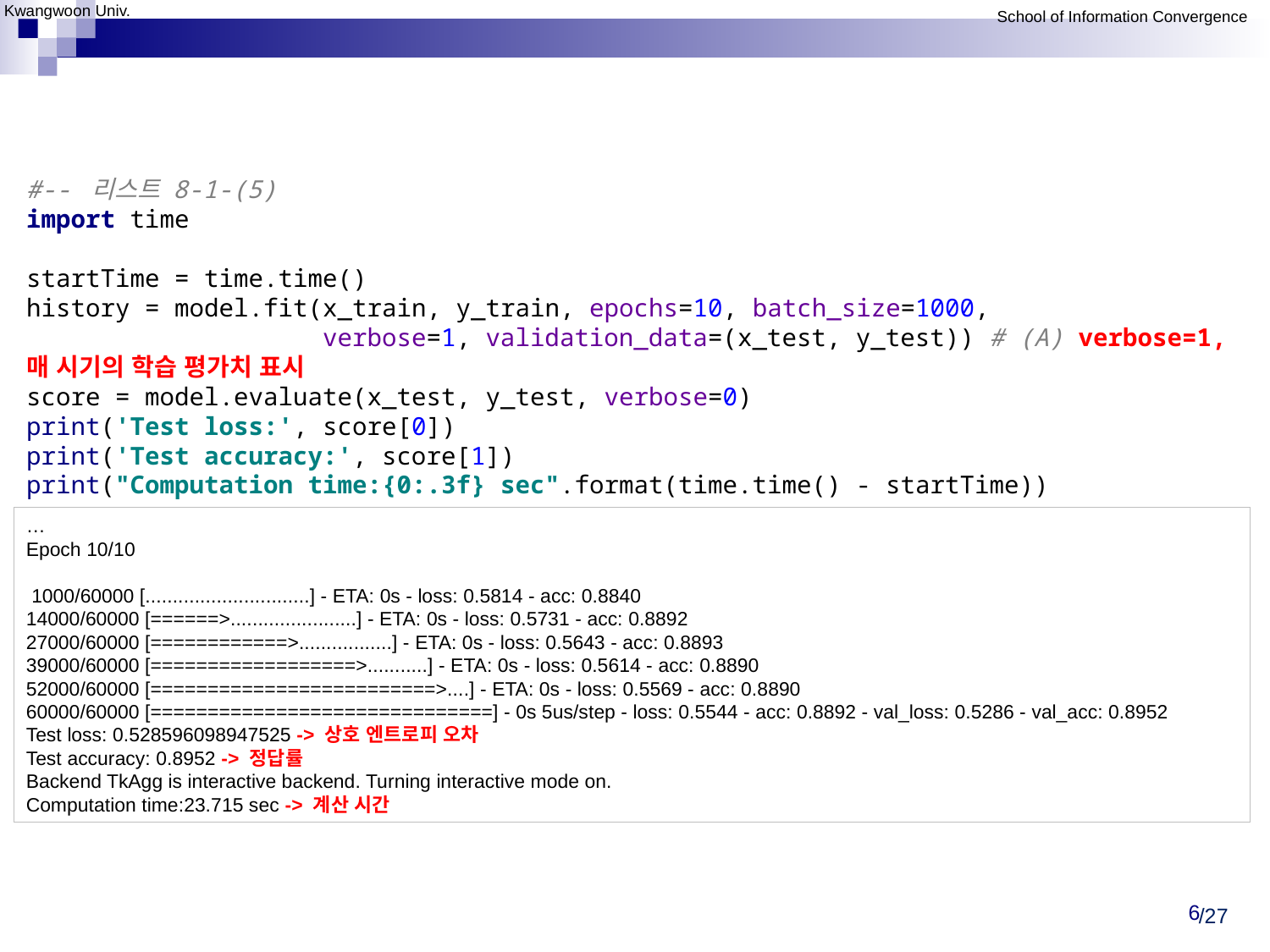

#
#-- 리스트 8-1-(5)
import time
startTime = time.time()
history = model.fit(x_train, y_train, epochs=10, batch_size=1000,
                    verbose=1, validation_data=(x_test, y_test)) # (A) verbose=1, 매 시기의 학습 평가치 표시
score = model.evaluate(x_test, y_test, verbose=0)
print('Test loss:', score[0])
print('Test accuracy:', score[1])
print("Computation time:{0:.3f} sec".format(time.time() - startTime))
…
Epoch 10/10

 1000/60000 [..............................] - ETA: 0s - loss: 0.5814 - acc: 0.8840
14000/60000 [======>.......................] - ETA: 0s - loss: 0.5731 - acc: 0.8892
27000/60000 [============>.................] - ETA: 0s - loss: 0.5643 - acc: 0.8893
39000/60000 [==================>...........] - ETA: 0s - loss: 0.5614 - acc: 0.8890
52000/60000 [=========================>....] - ETA: 0s - loss: 0.5569 - acc: 0.8890
60000/60000 [==============================] - 0s 5us/step - loss: 0.5544 - acc: 0.8892 - val_loss: 0.5286 - val_acc: 0.8952
Test loss: 0.528596098947525 -> 상호 엔트로피 오차
Test accuracy: 0.8952 -> 정답률
Backend TkAgg is interactive backend. Turning interactive mode on.
Computation time:23.715 sec -> 계산 시간
6